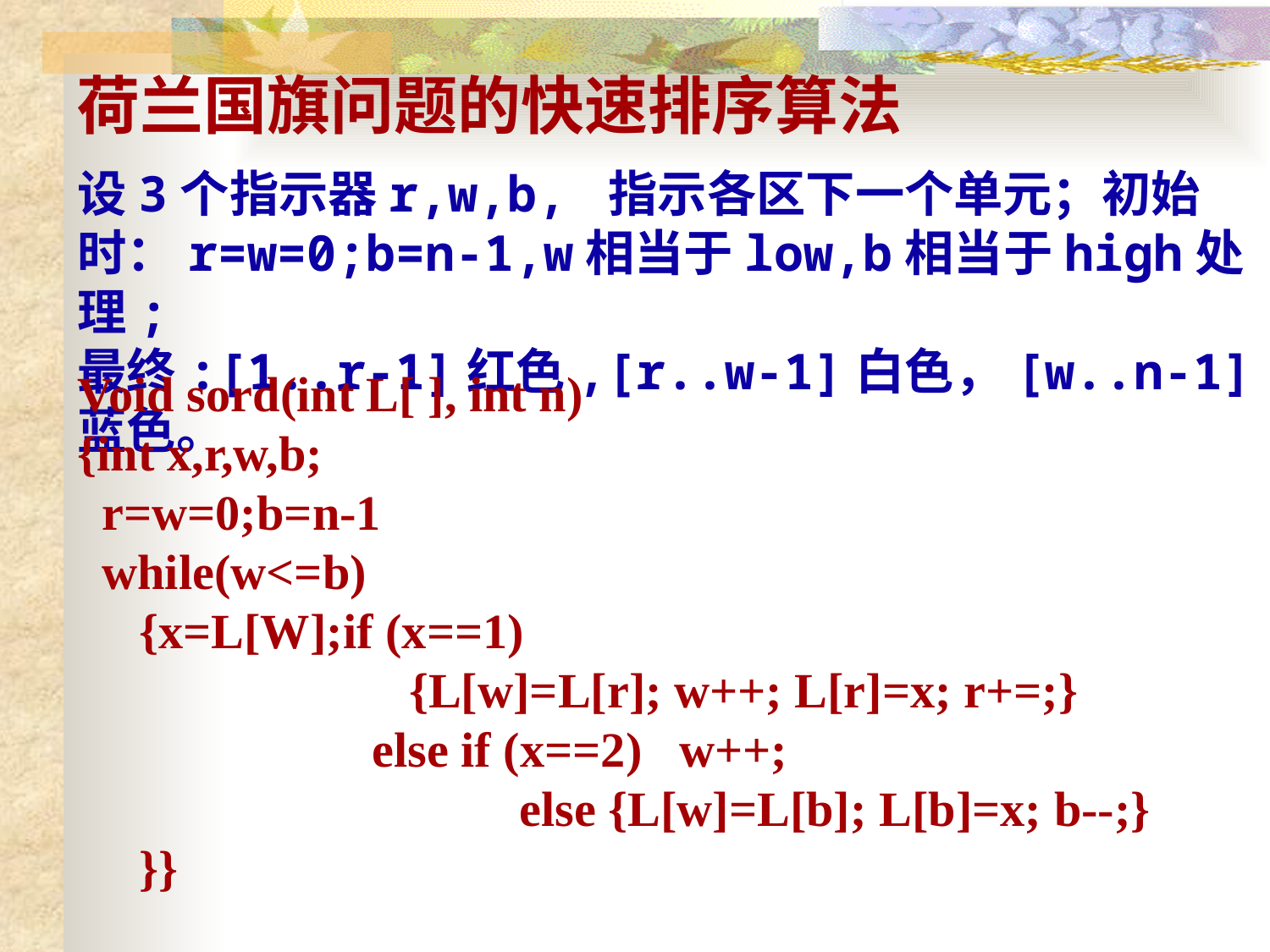

# 荷兰国旗问题的快速排序算法
设3个指示器r,w,b, 指示各区下一个单元；初始时：r=w=0;b=n-1,w相当于low,b相当于high处理;
最终:[1..r-1]红色,[r..w-1]白色，[w..n-1]蓝色。
Void sord(int L[ ], int n)
{int x,r,w,b;
  r=w=0;b=n-1
  while(w<=b)
     {x=L[W];if (x==1)
                           {L[w]=L[r]; w++; L[r]=x; r+=;}
                        else if (x==2)   w++;
                                    else {L[w]=L[b]; L[b]=x; b--;}
     }}